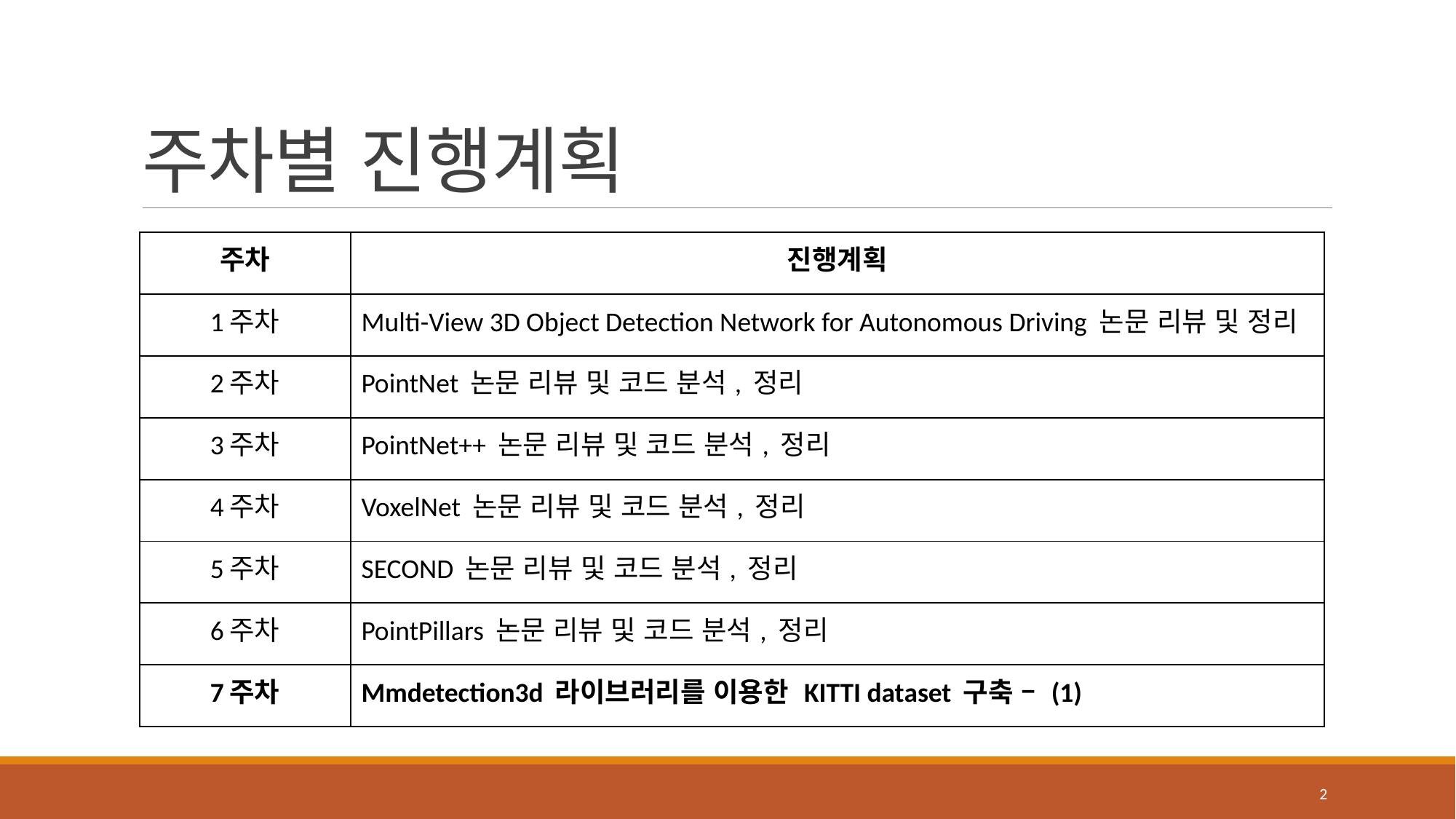

# 주차별 진행계획

| 주차 | 진행계획 |
| --- | --- |
| 1주차 | Multi-View 3D Object Detection Network for Autonomous Driving 논문 리뷰 및 정리 |
| 2주차 | PointNet 논문 리뷰 및 코드 분석, 정리 |
| 3주차 | PointNet++ 논문 리뷰 및 코드 분석, 정리 |
| 4주차 | VoxelNet 논문 리뷰 및 코드 분석, 정리 |
| 5주차 | SECOND 논문 리뷰 및 코드 분석, 정리 |
| 6주차 | PointPillars 논문 리뷰 및 코드 분석, 정리 |
| 7주차 | Mmdetection3d 라이브러리를 이용한 KITTI dataset 구축 – (1) |
2